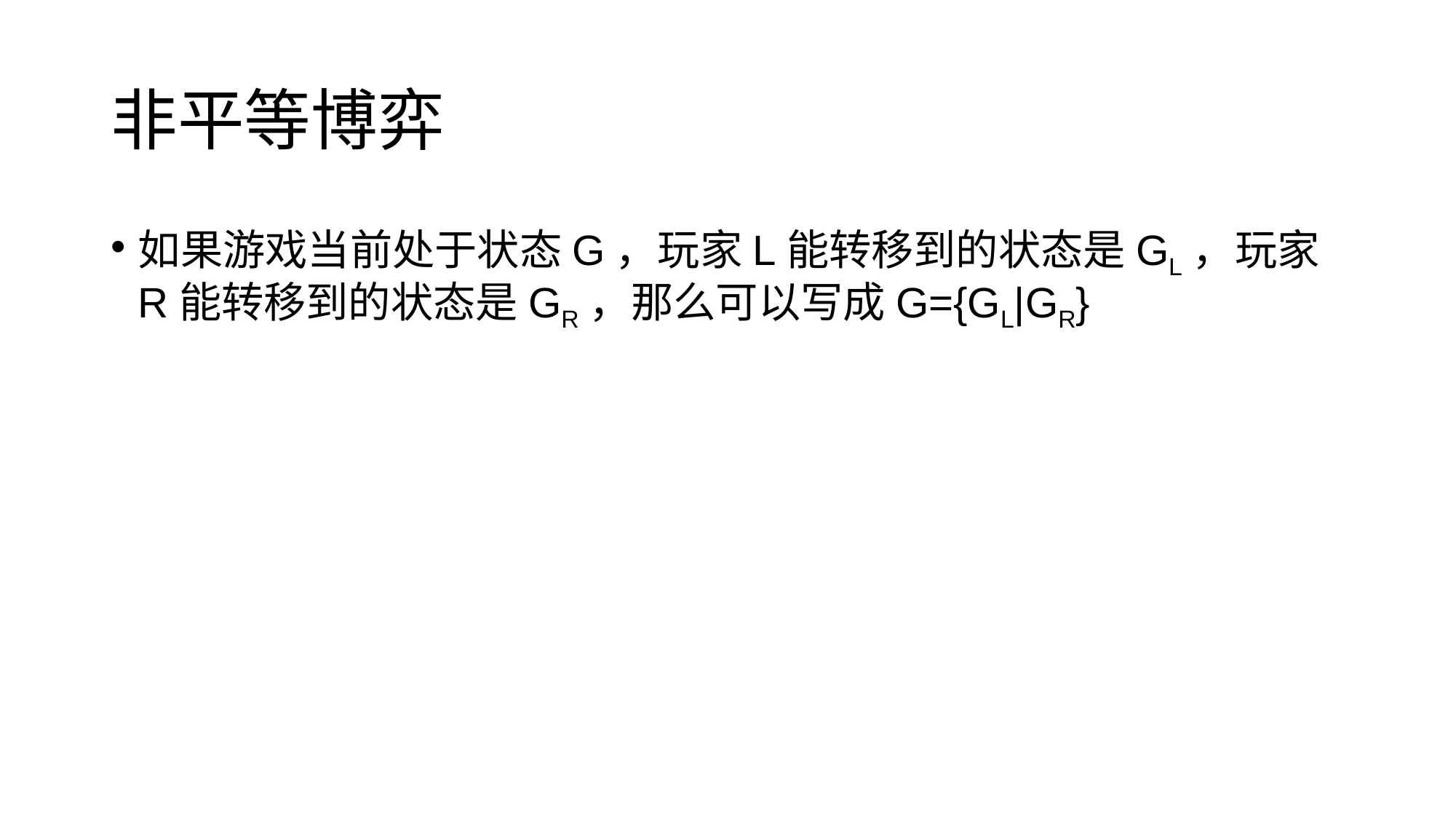

# 非平等博弈
如果游戏当前处于状态G，玩家L能转移到的状态是GL，玩家R能转移到的状态是GR，那么可以写成G={GL|GR}